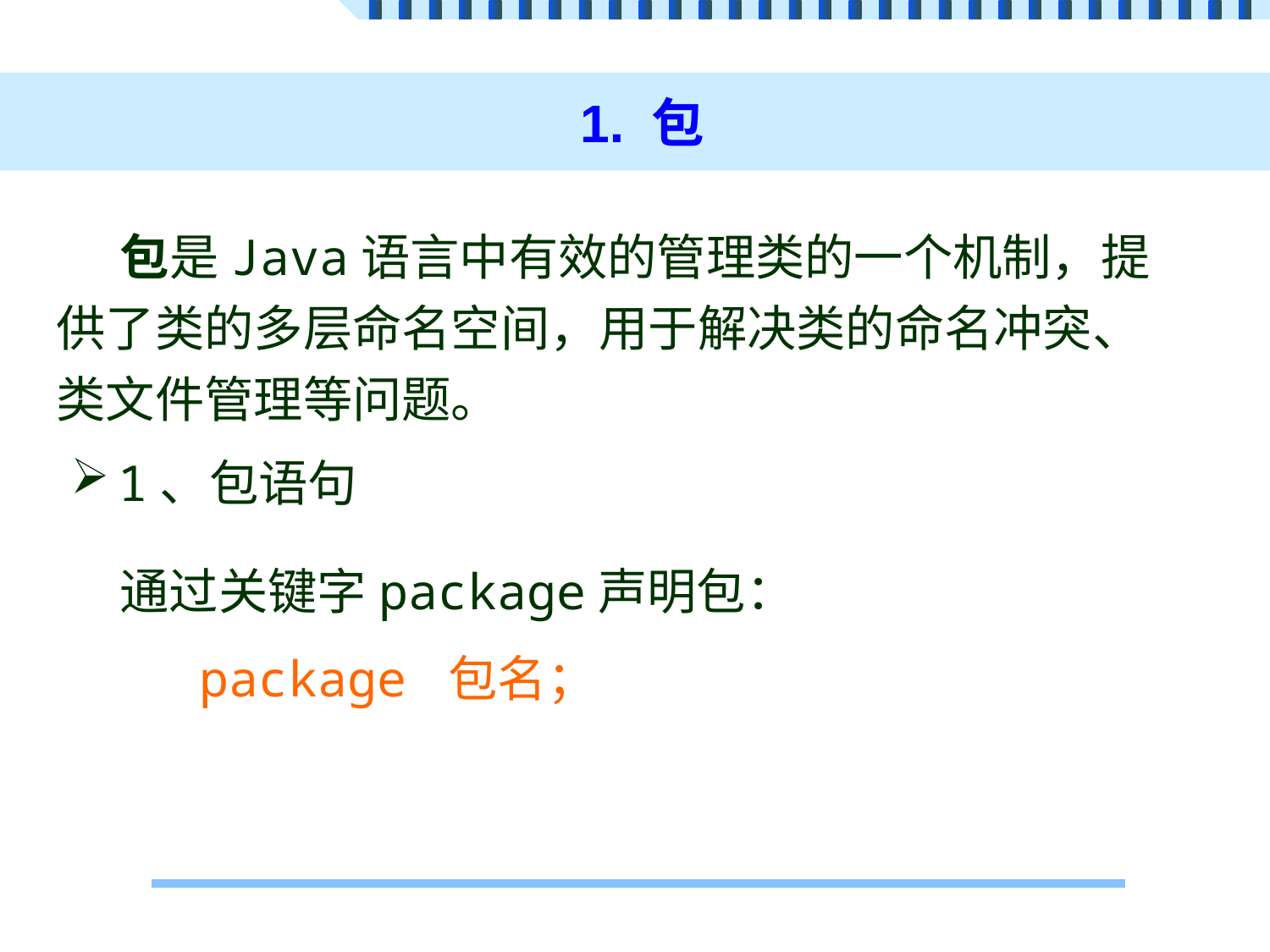

# 1. 包
包是Java语言中有效的管理类的一个机制，提供了类的多层命名空间，用于解决类的命名冲突、类文件管理等问题。
1、包语句
通过关键字package声明包：
package 包名；